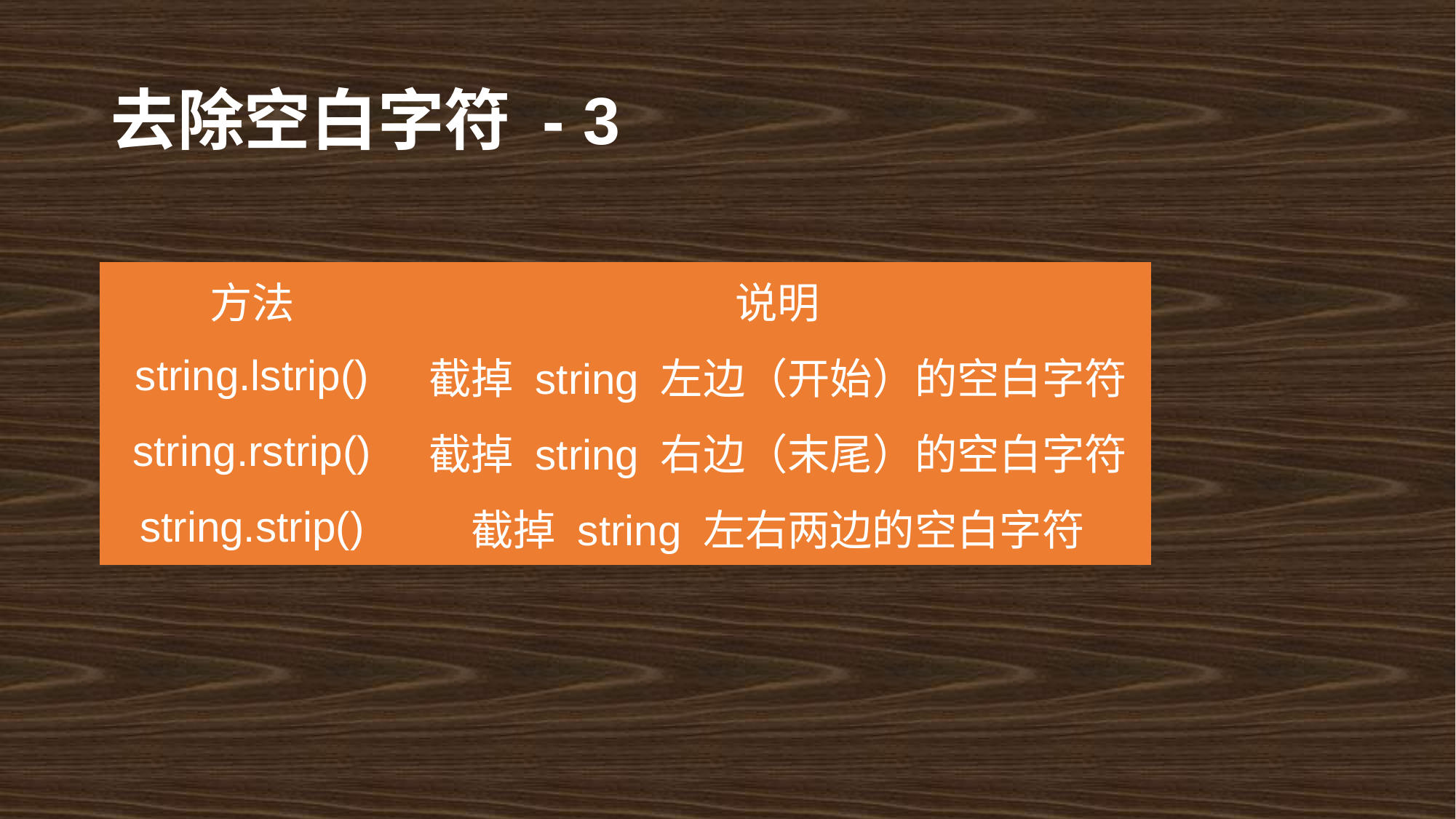

# 去除空白字符 - 3
| 方法 | 说明 |
| --- | --- |
| string.lstrip() | 截掉 string 左边（开始）的空白字符 |
| string.rstrip() | 截掉 string 右边（末尾）的空白字符 |
| string.strip() | 截掉 string 左右两边的空白字符 |